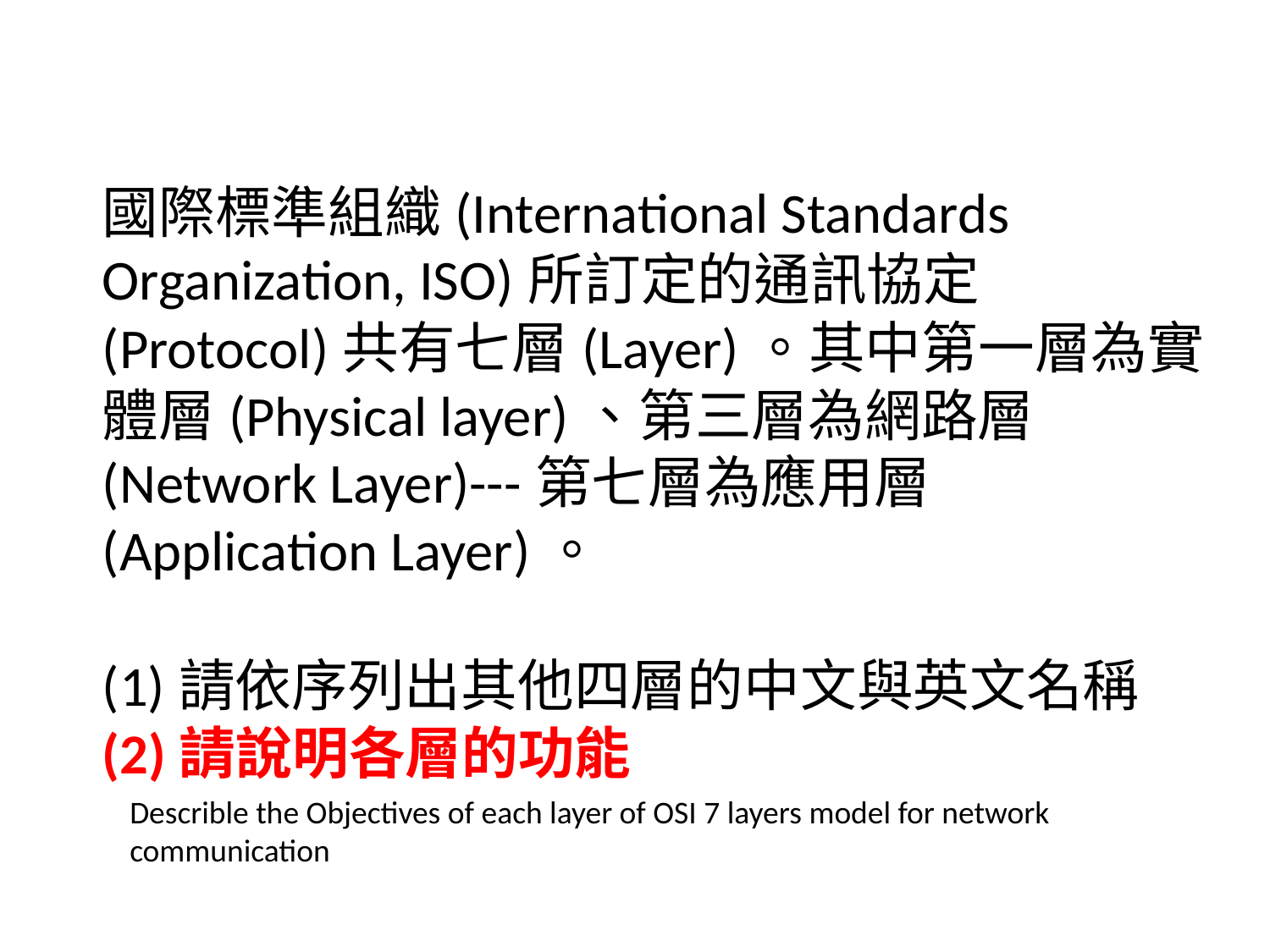

國際標準組織(International Standards Organization, ISO)所訂定的通訊協定(Protocol)共有七層(Layer)。其中第一層為實體層(Physical layer)、第三層為網路層(Network Layer)---第七層為應用層(Application Layer)。

(1)請依序列出其他四層的中文與英文名稱
(2)請說明各層的功能
Describle the Objectives of each layer of OSI 7 layers model for network communication